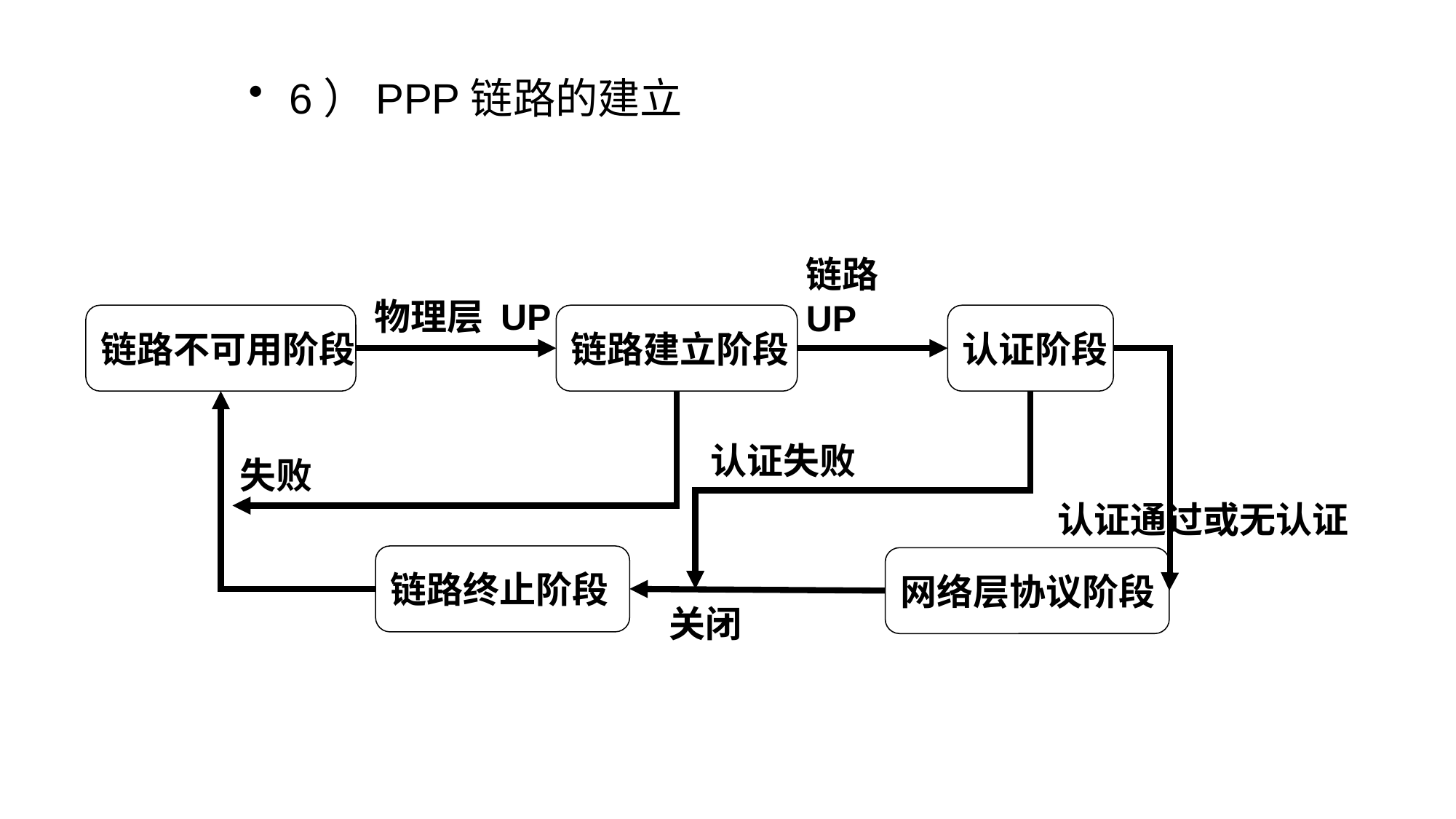

6）PPP链路的建立

物理层 UP
链路UP
链路不可用阶段
链路建立阶段
认证阶段
认证失败
失败
认证通过或无认证
链路终止阶段
网络层协议阶段

关闭